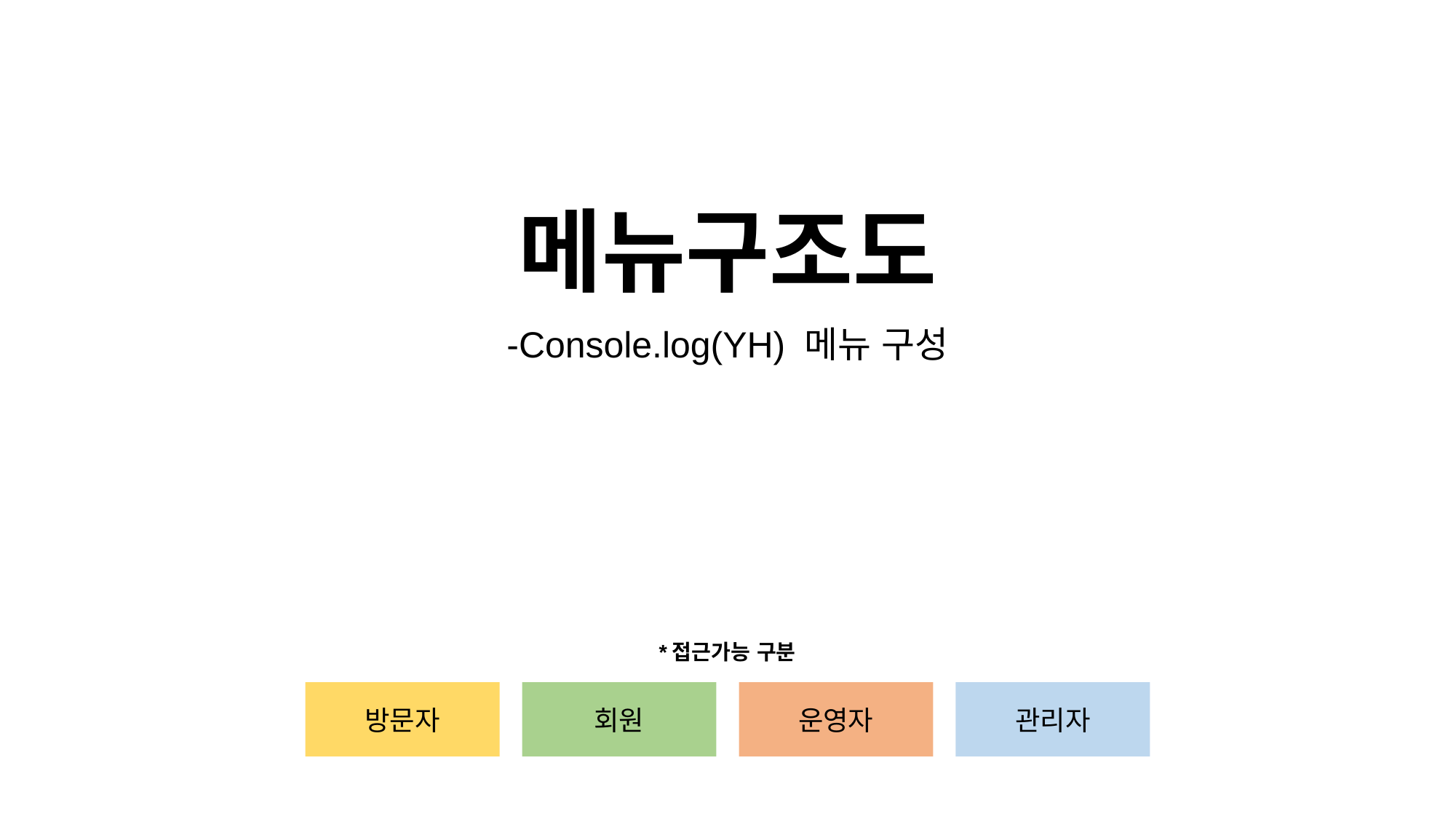

# 메뉴구조도
-Console.log(YH) 메뉴 구성
*접근가능 구분
방문자
회원
운영자
관리자